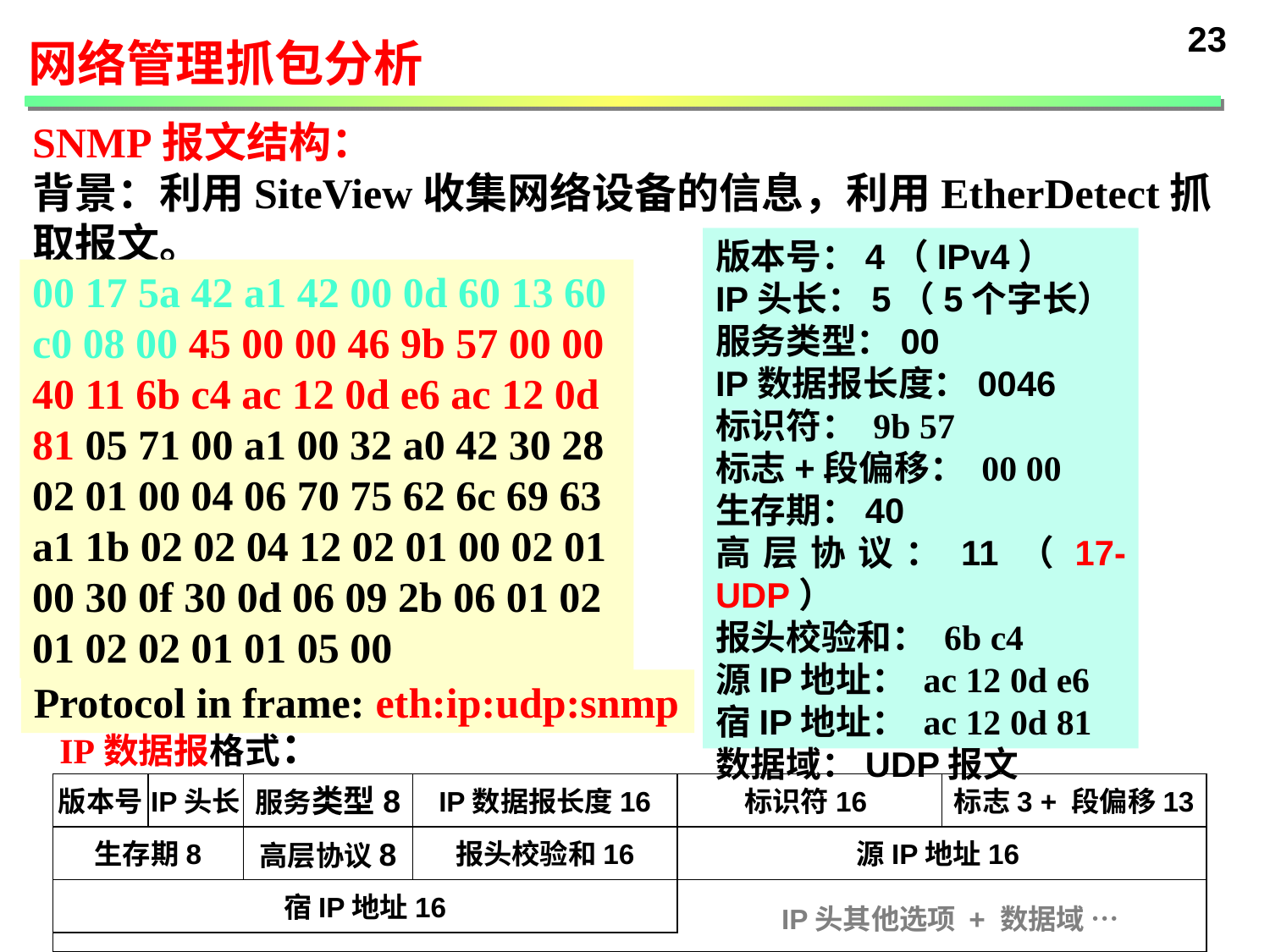

23
网络管理抓包分析

SNMP报文结构：
背景：利用SiteView收集网络设备的信息，利用EtherDetect抓取报文。
版本号：4（IPv4）
IP头长：5（5个字长）
服务类型：00
IP数据报长度：0046
标识符： 9b 57
标志+段偏移： 00 00
生存期：40
高层协议：11（17-UDP）
报头校验和： 6b c4
源IP地址： ac 12 0d e6
宿IP地址： ac 12 0d 81
数据域：UDP报文
00 17 5a 42 a1 42 00 0d 60 13 60
c0 08 00 45 00 00 46 9b 57 00 00
40 11 6b c4 ac 12 0d e6 ac 12 0d
81 05 71 00 a1 00 32 a0 42 30 28
02 01 00 04 06 70 75 62 6c 69 63
a1 1b 02 02 04 12 02 01 00 02 01
00 30 0f 30 0d 06 09 2b 06 01 02
01 02 02 01 01 05 00
Protocol in frame: eth:ip:udp:snmp
IP数据报格式：
版本号
IP头长
服务类型8
IP数据报长度16
标识符16
标志3 + 段偏移13
生存期8
高层协议8
报头校验和16
源IP地址16

宿IP地址16
IP头其他选项 + 数据域 …